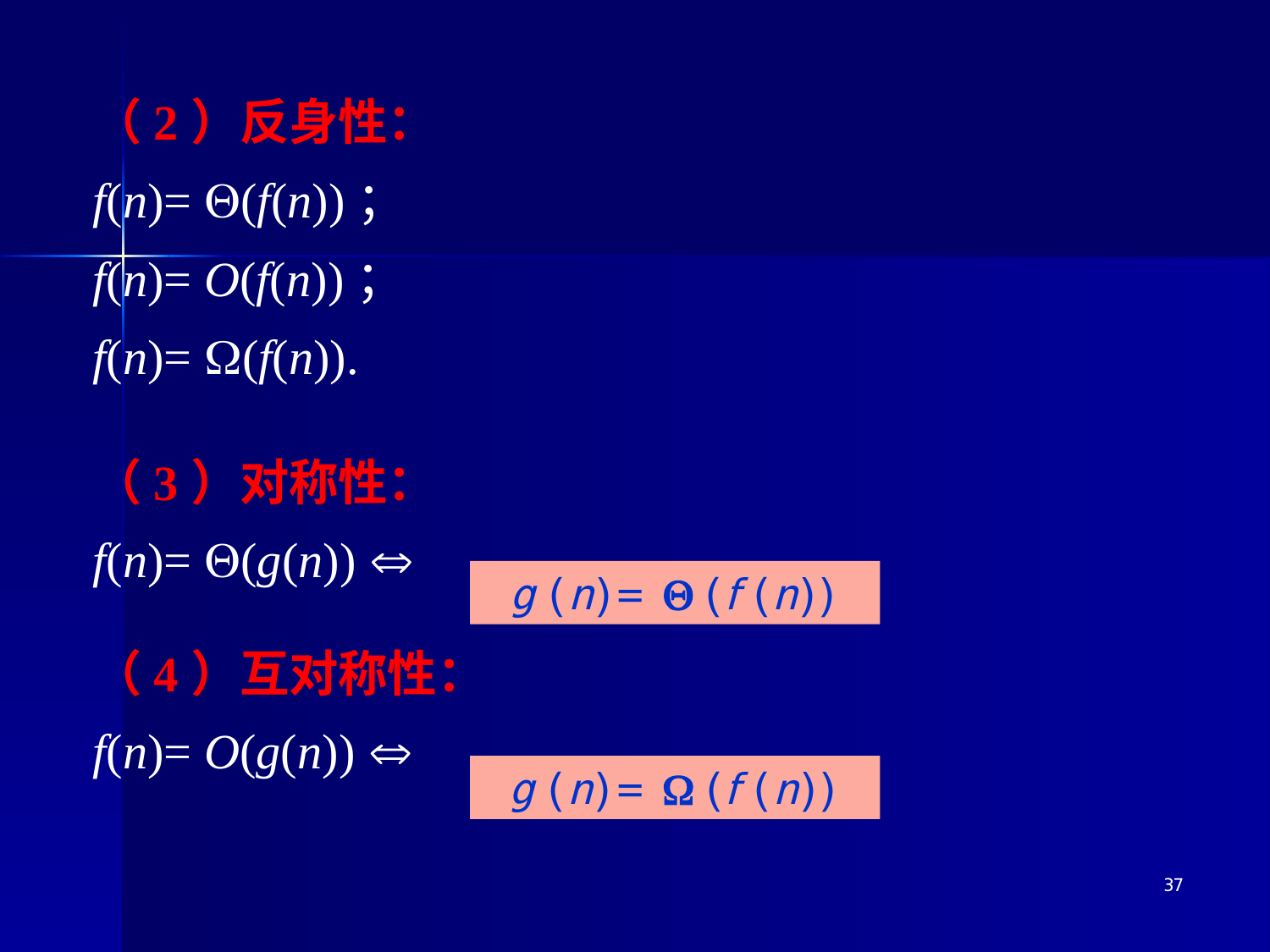

（2）反身性：
f(n)= Θ(f(n))；
f(n)= O(f(n))；
f(n)= Ω(f(n)).
（3）对称性：
f(n)= Θ(g(n)) ⇔
（4）互对称性：
f(n)= O(g(n)) ⇔
g (n)= Θ (f (n))
g (n)= Ω (f (n))
37